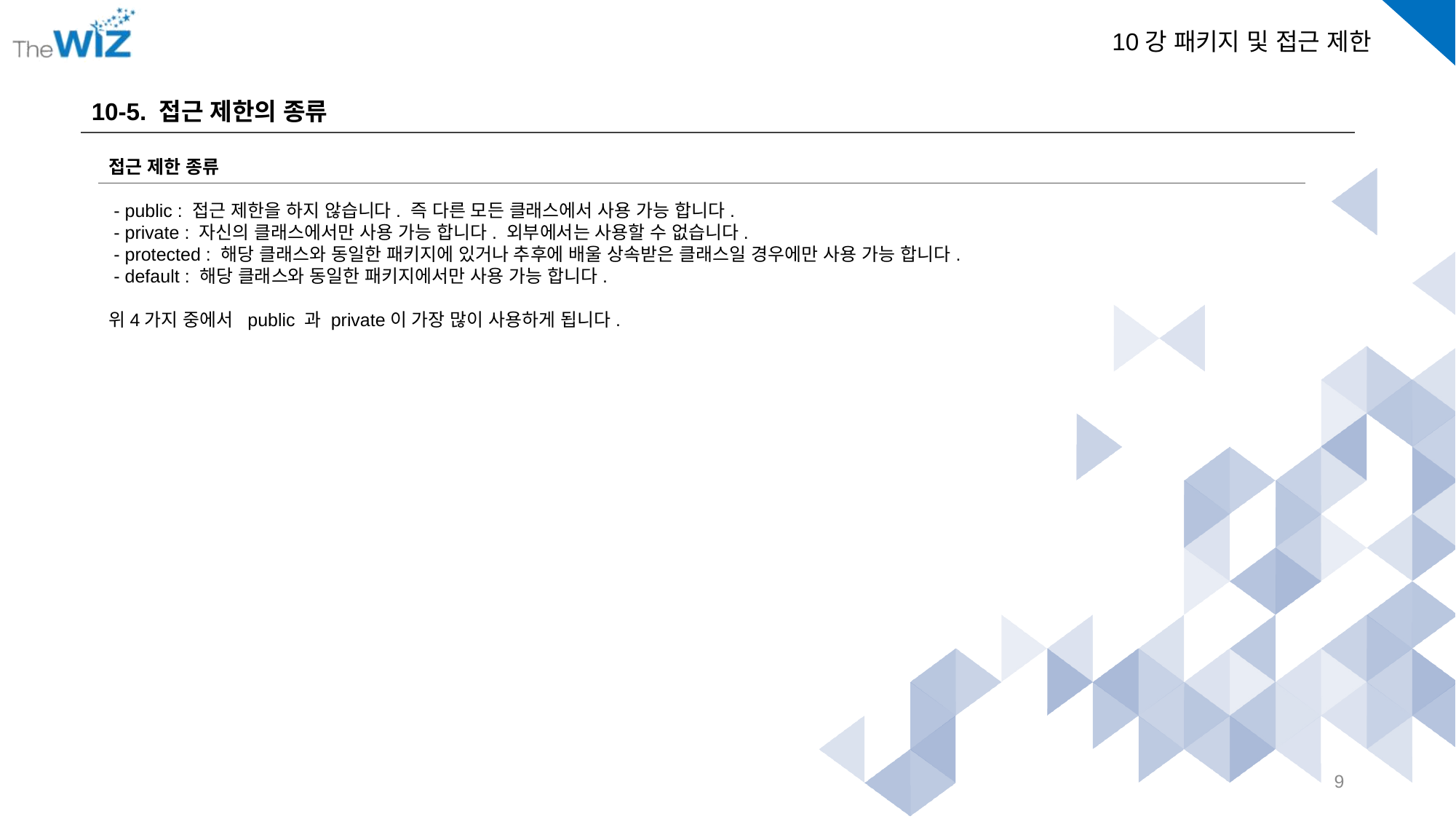

10-5. 접근 제한의 종류
접근 제한 종류

 - public : 접근 제한을 하지 않습니다. 즉 다른 모든 클래스에서 사용 가능 합니다.
 - private : 자신의 클래스에서만 사용 가능 합니다. 외부에서는 사용할 수 없습니다.
 - protected : 해당 클래스와 동일한 패키지에 있거나 추후에 배울 상속받은 클래스일 경우에만 사용 가능 합니다.
 - default : 해당 클래스와 동일한 패키지에서만 사용 가능 합니다.

위4가지 중에서  public 과 private이 가장 많이 사용하게 됩니다.
9